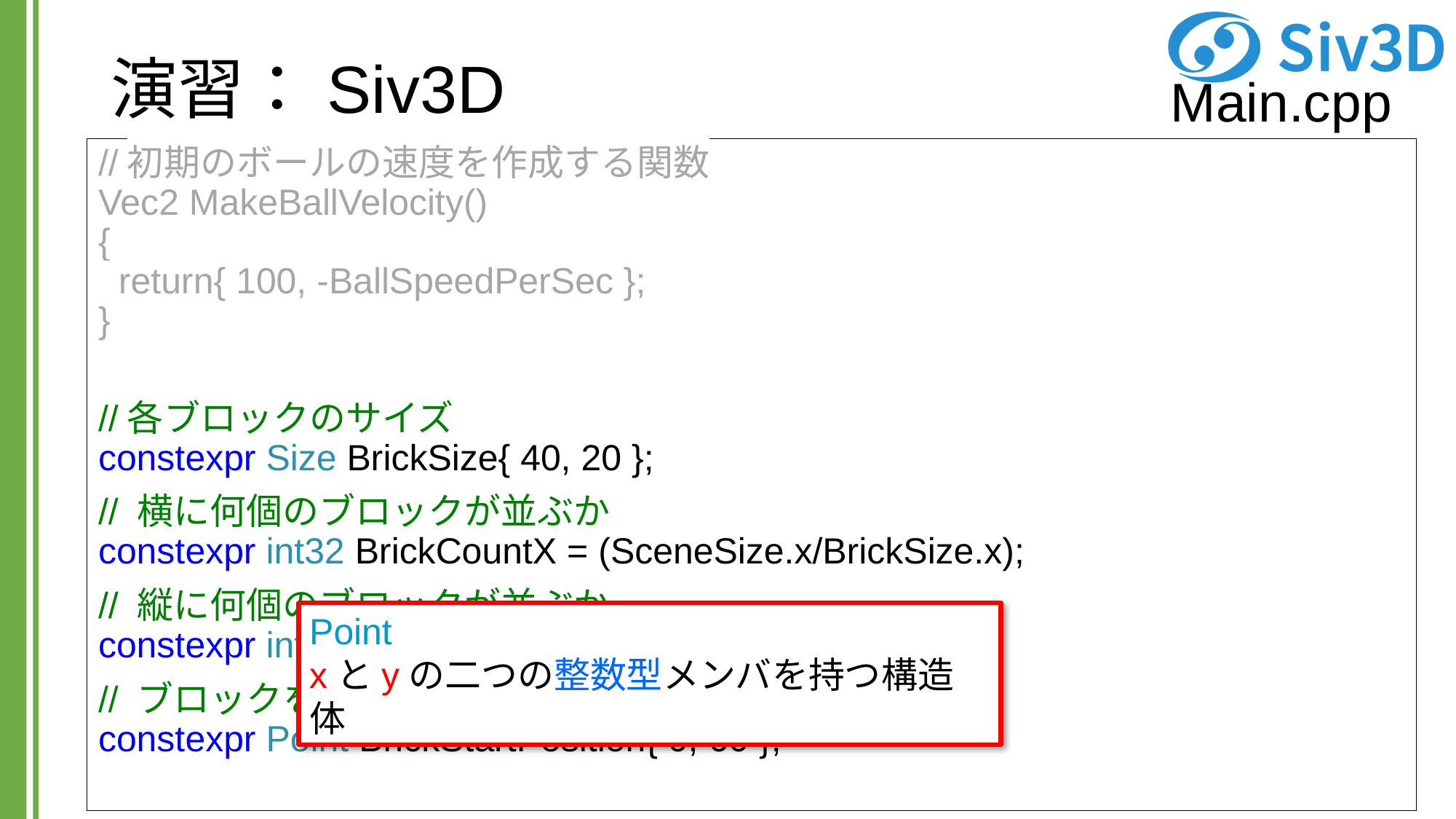

# 演習：Siv3D
Main.cpp
//初期のボールの速度を作成する関数
Vec2 MakeBallVelocity()
{
  return{ 100, -BallSpeedPerSec };
}
//各ブロックのサイズ
constexpr Size BrickSize{ 40, 20 };
// 横に何個のブロックが並ぶか
constexpr int32 BrickCountX = (SceneSize.x/BrickSize.x);
// 縦に何個のブロックが並ぶか
constexpr int32 BrickCountY = 5;
// ブロックを並べ始める座標
constexpr Point BrickStartPosition{ 0, 60 };
Point
xとyの二つの整数型メンバを持つ構造体